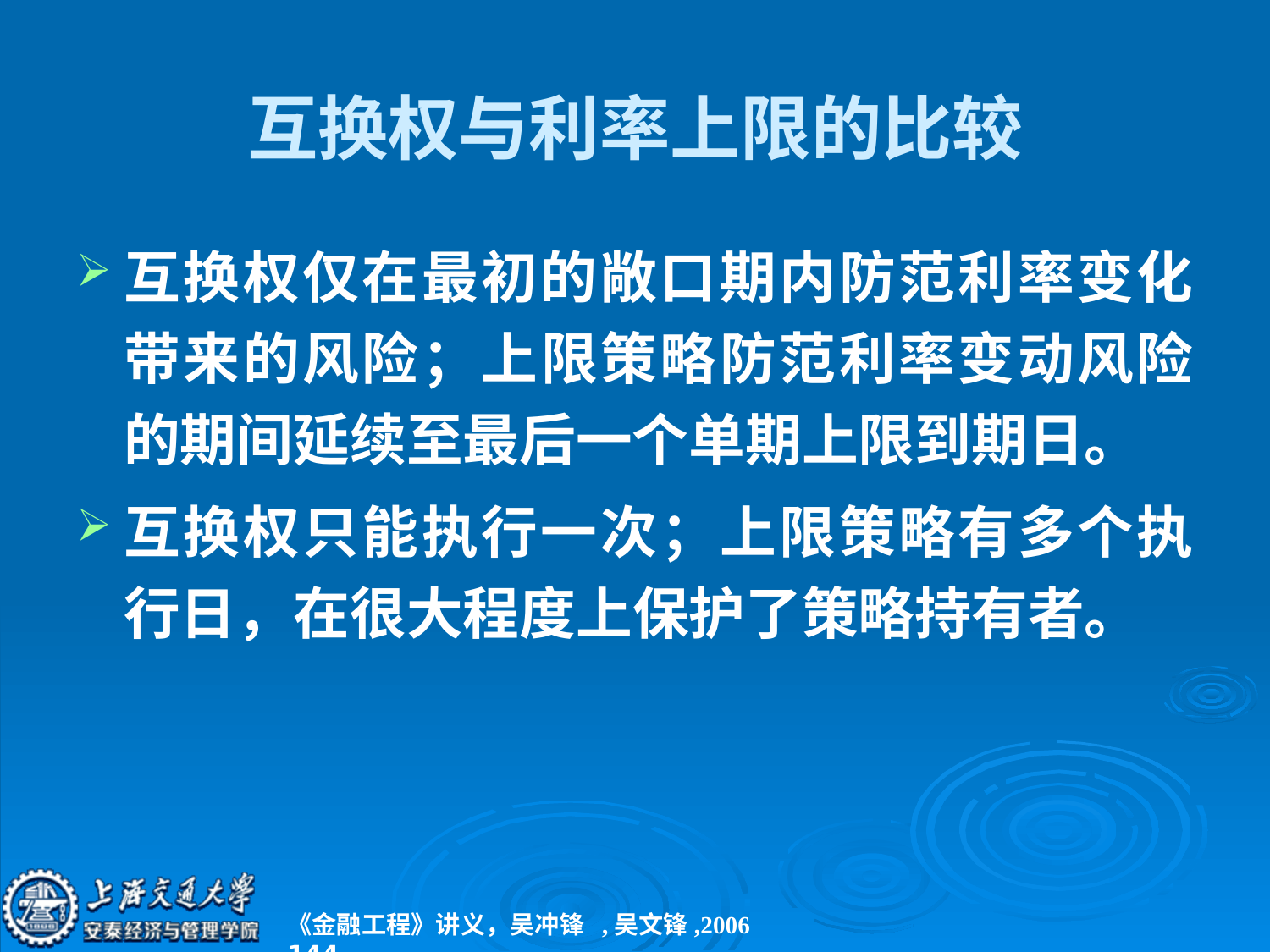

# 互换权与利率上限的比较
互换权仅在最初的敞口期内防范利率变化带来的风险；上限策略防范利率变动风险的期间延续至最后一个单期上限到期日。
互换权只能执行一次；上限策略有多个执行日，在很大程度上保护了策略持有者。